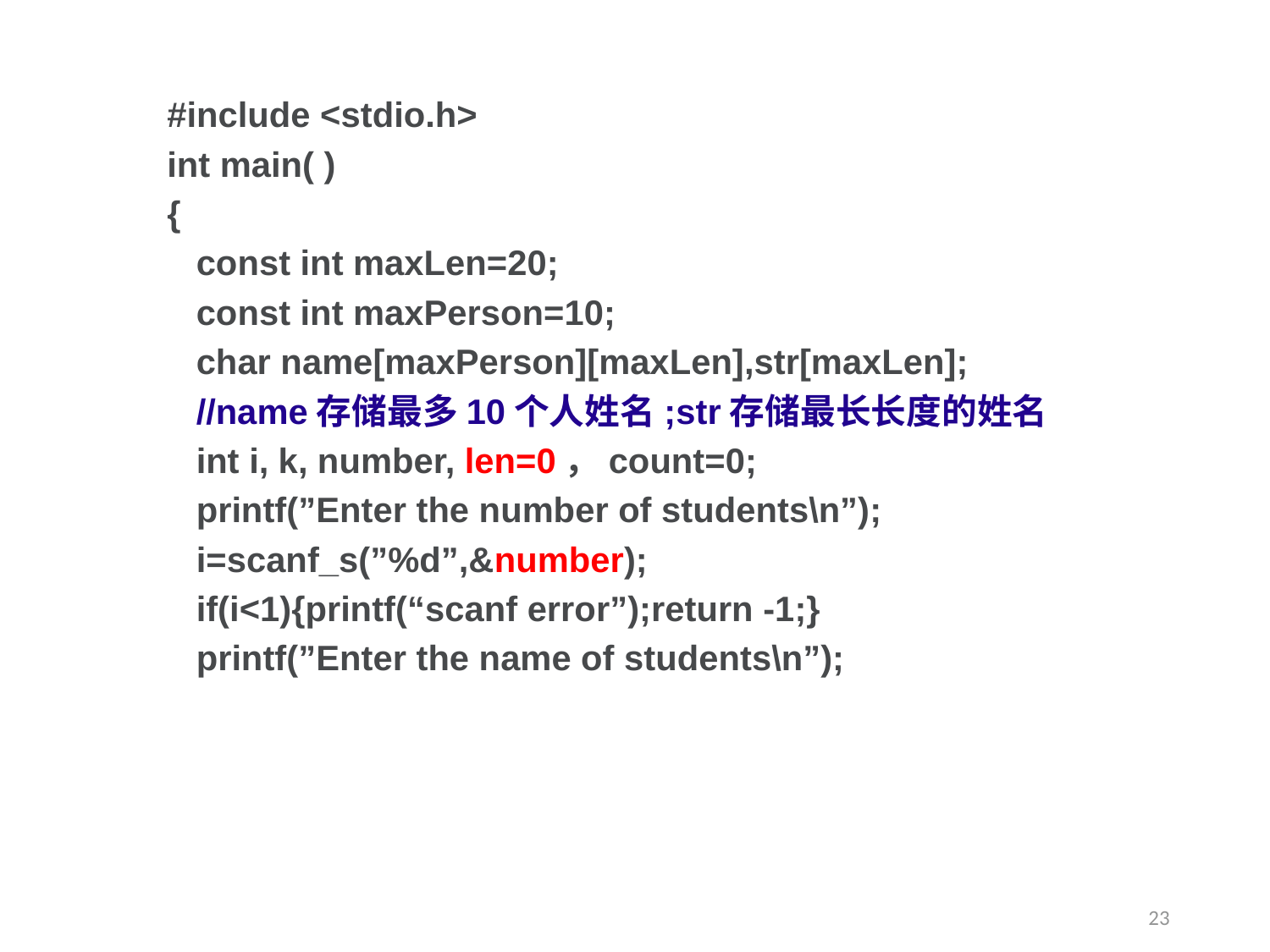

#include <stdio.h>
 int main( )
 {
    const int maxLen=20;
    const int maxPerson=10;
    char name[maxPerson][maxLen],str[maxLen];
    //name存储最多10个人姓名;str存储最长长度的姓名
    int i, k, number, len=0，count=0;
    printf(”Enter the number of students\n”);
    i=scanf_s(”%d”,&number);
    if(i<1){printf(“scanf error”);return -1;}
    printf(”Enter the name of students\n”);
23